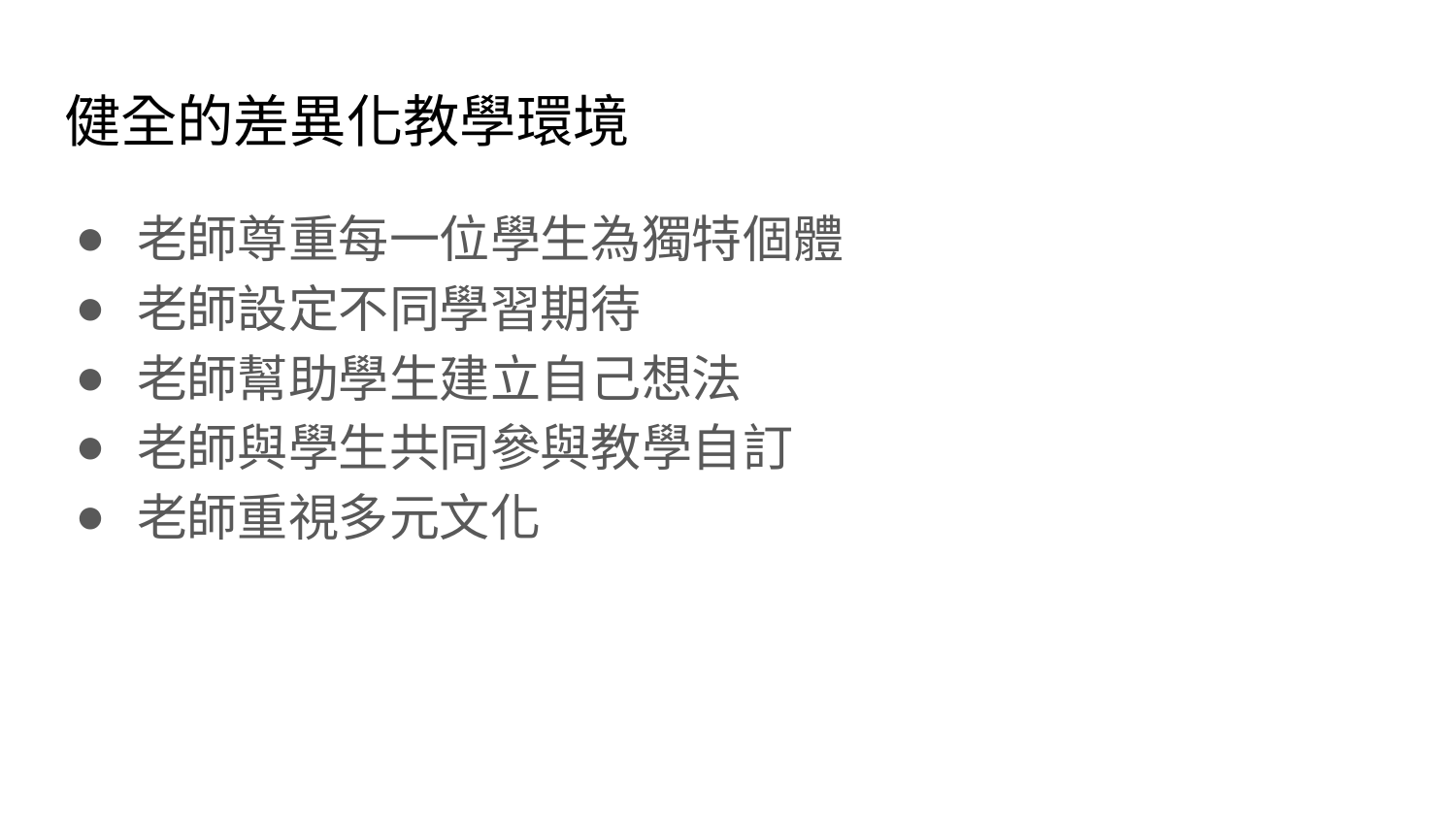

# 健全的差異化教學環境
老師尊重每一位學生為獨特個體
老師設定不同學習期待
老師幫助學生建立自己想法
老師與學生共同參與教學自訂
老師重視多元文化